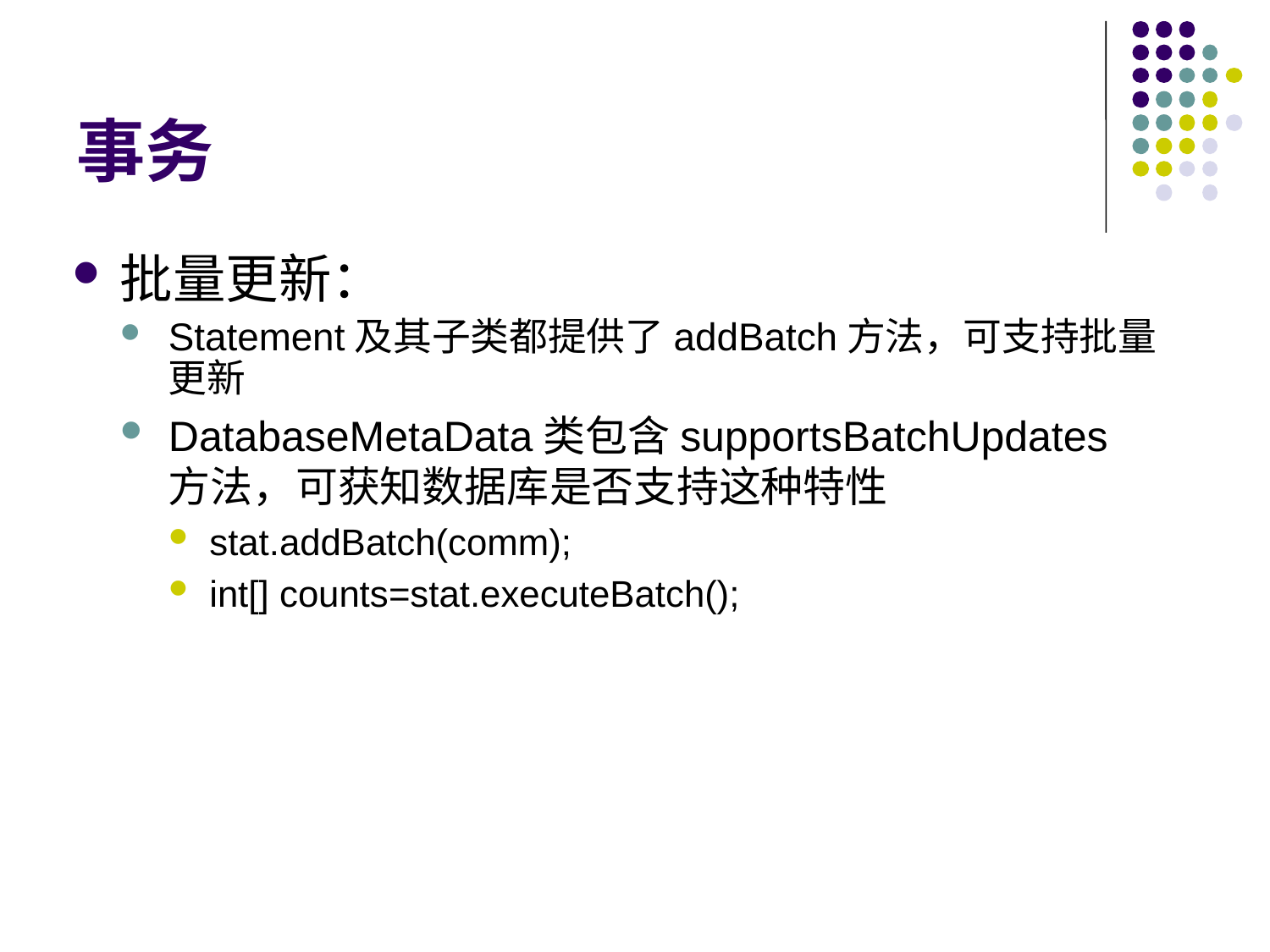

# 事务
批量更新：
Statement及其子类都提供了addBatch方法，可支持批量更新
DatabaseMetaData类包含supportsBatchUpdates方法，可获知数据库是否支持这种特性
stat.addBatch(comm);
int[] counts=stat.executeBatch();